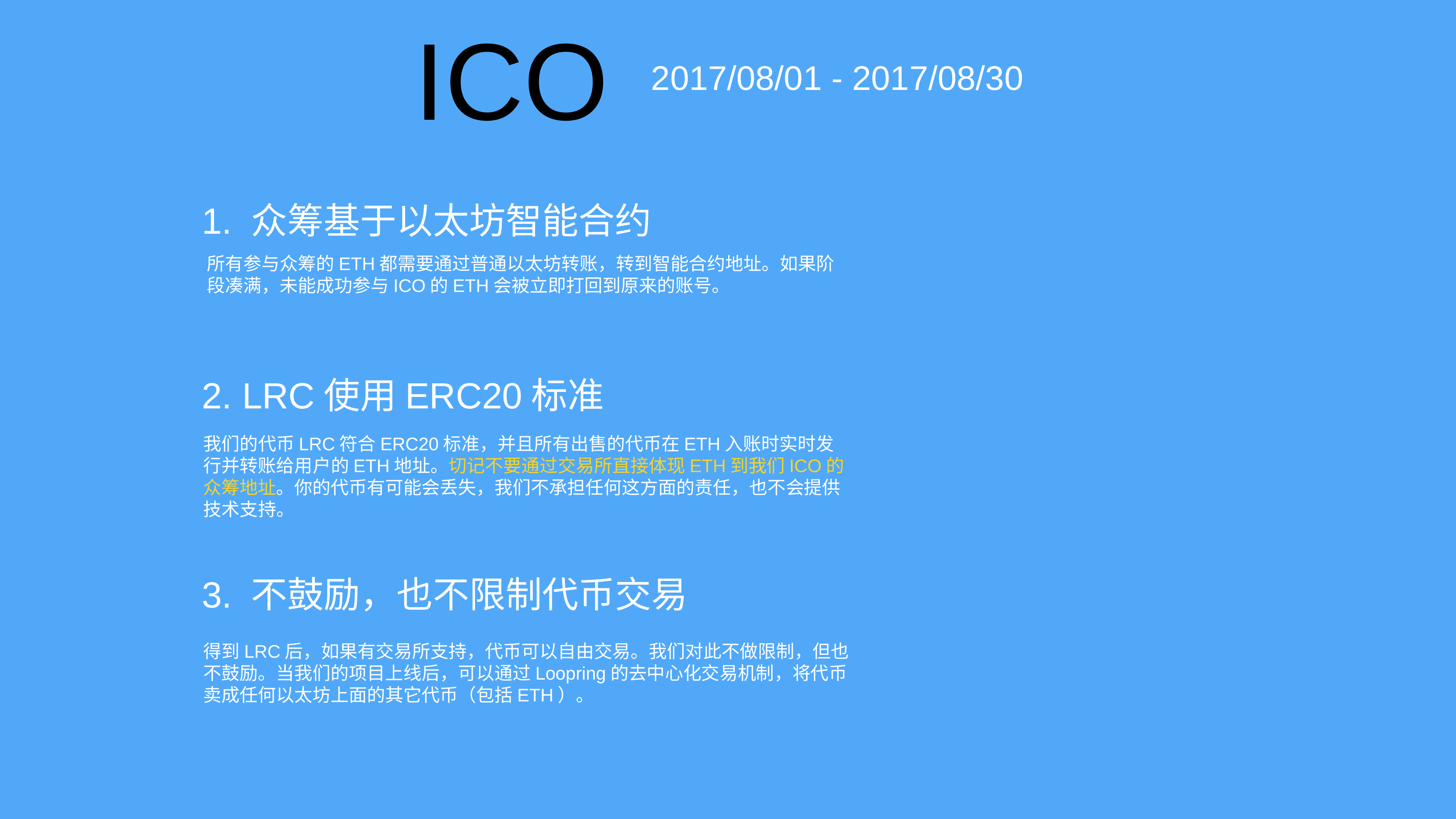

ICO
2017/08/01 - 2017/08/30
1. 众筹基于以太坊智能合约
所有参与众筹的ETH都需要通过普通以太坊转账，转到智能合约地址。如果阶段凑满，未能成功参与ICO的ETH会被立即打回到原来的账号。
$5B
2. LRC使用ERC20标准
我们的代币LRC符合ERC20标准，并且所有出售的代币在ETH入账时实时发行并转账给用户的ETH地址。切记不要通过交易所直接体现ETH到我们ICO的众筹地址。你的代币有可能会丢失，我们不承担任何这方面的责任，也不会提供技术支持。
24-Hour Trade Volume
on Global Exchanges
3. 不鼓励，也不限制代币交易
得到LRC后，如果有交易所支持，代币可以自由交易。我们对此不做限制，但也不鼓励。当我们的项目上线后，可以通过Loopring的去中心化交易机制，将代币卖成任何以太坊上面的其它代币（包括ETH）。